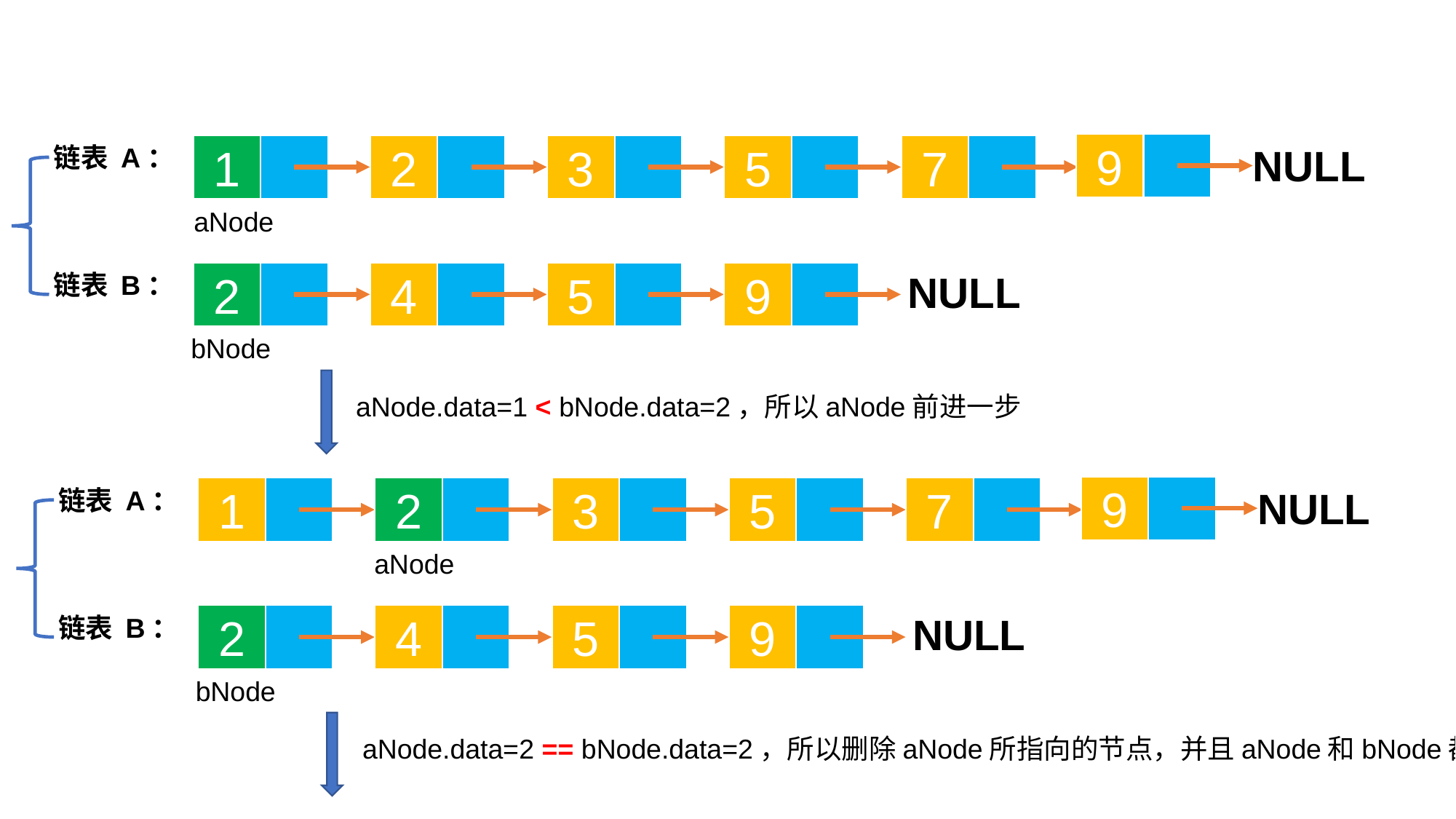

9

NULL
链表 A：
1

2

3

5

7

aNode
NULL
链表 B：
2

4

5

9

bNode

aNode.data=1 < bNode.data=2，所以aNode前进一步
9

NULL
链表 A：
1

2

3

5

7

aNode
NULL
链表 B：
2

4

5

9

bNode

aNode.data=2 == bNode.data=2，所以删除aNode所指向的节点，并且aNode和bNode都前进一步
9

NULL
链表 A：
1

3

5

7

aNode
NULL
链表 B：
2

4

5

9

bNode

aNode.data=3 < bNode.data=4，所以aNode前进一步
9

NULL
链表 A：
1

3

5

7

aNode
NULL
链表 B：
2

4

5

9

bNode

aNode.data=5 > bNode.data=4，所以bNode前进一步
9

NULL
链表 A：
1

3

5

7

aNode
NULL
链表 B：
2

4

5

9

bNode

aNode.data=5 == bNode.data=5，所以删除aNode所指向的节点，并且aNode和bNode都前进一步
9

NULL
链表 A：
1

3

7

aNode
NULL
链表 B：
2

4

5

9

bNode

aNode.data=7 < bNode.data=9，所以aNode前进一步
9

NULL
链表 A：
1

3

7

aNode
NULL
链表 B：
2

4

5

9

bNode

aNode.data=9 == bNode.data=9，所以删除aNode所指向的节点，并且aNode和bNode都前进一步
NULL
链表 A：
1

3

7

aNode
NULL
链表 B：
2

4

5

9

bNode